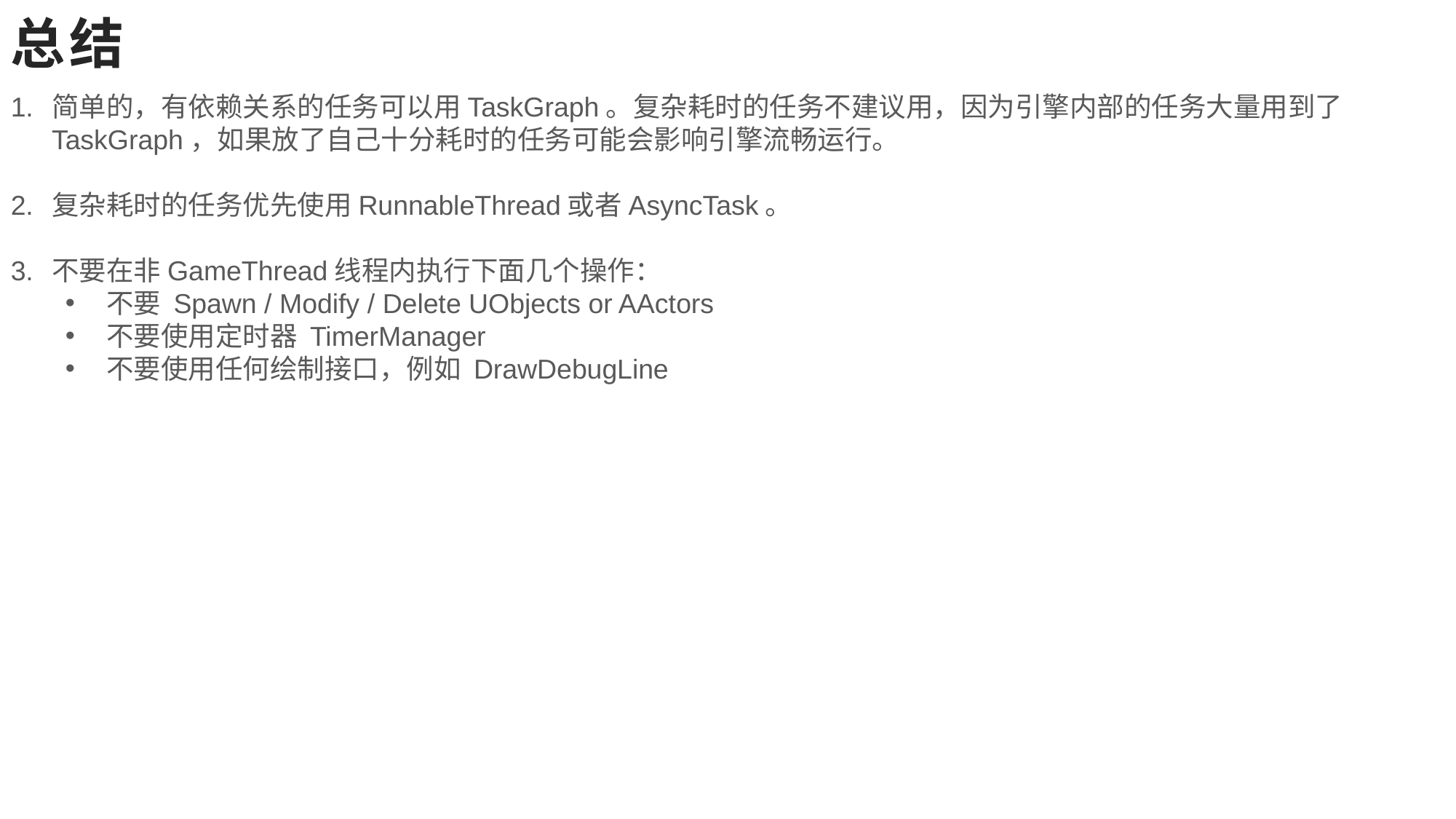

# 总结
简单的，有依赖关系的任务可以用TaskGraph。复杂耗时的任务不建议用，因为引擎内部的任务大量用到了TaskGraph，如果放了自己十分耗时的任务可能会影响引擎流畅运行。

复杂耗时的任务优先使用RunnableThread或者AsyncTask。

不要在非GameThread线程内执行下面几个操作：
不要 Spawn / Modify / Delete UObjects or AActors
不要使用定时器 TimerManager
不要使用任何绘制接口，例如 DrawDebugLine